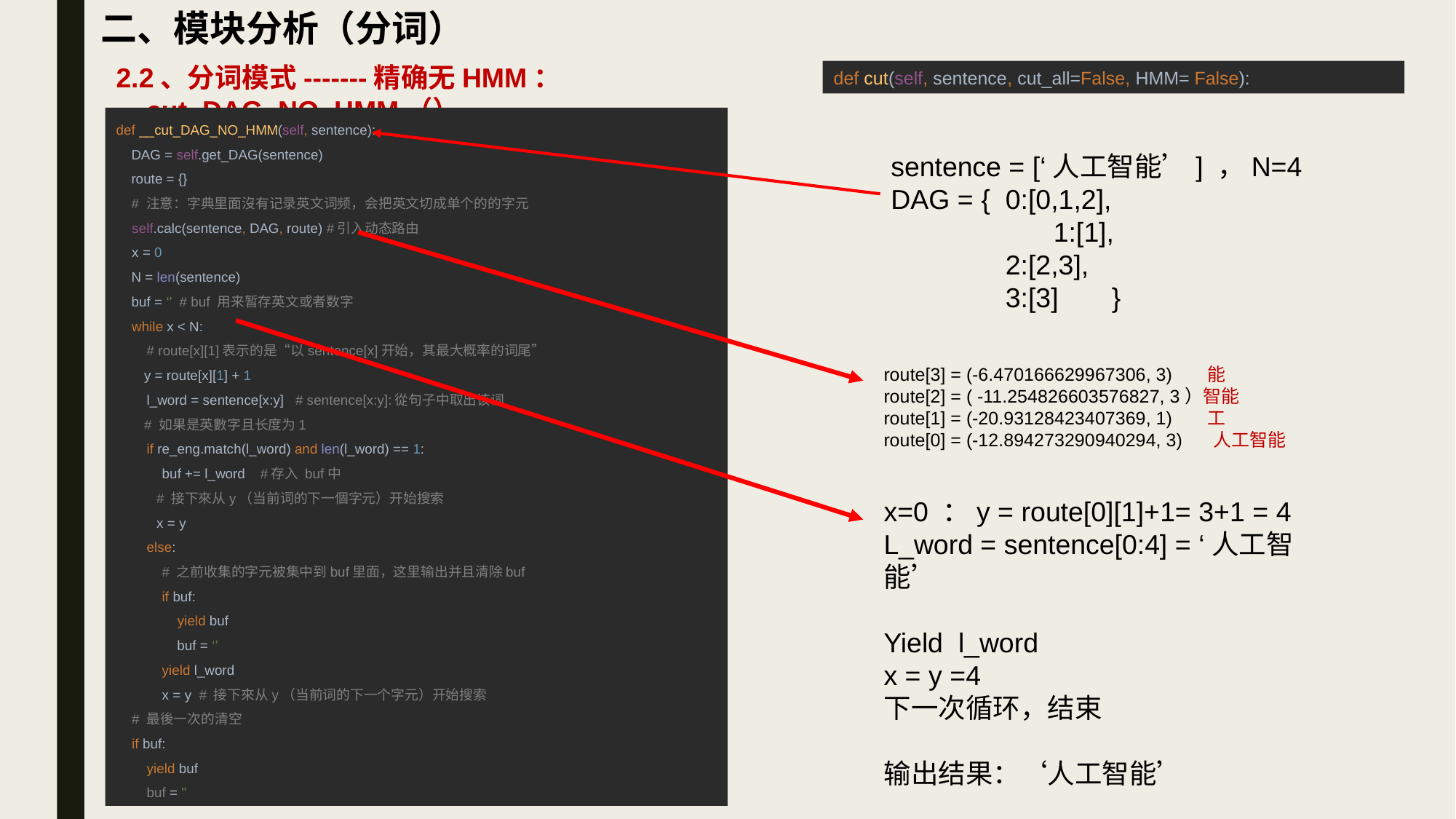

二、模块分析（分词）
2.2、分词模式-------精确无HMM： __cut_DAG_NO_HMM（）
def cut(self, sentence, cut_all=False, HMM= False):
def __cut_DAG_NO_HMM(self, sentence):
    DAG = self.get_DAG(sentence)
    route = {}
    # 注意：字典里面沒有记录英文词频，会把英文切成单个的的字元
    self.calc(sentence, DAG, route) #引入动态路由
    x = 0
    N = len(sentence)
    buf = ‘’  # buf 用来暂存英文或者数字
    while x < N:
        # route[x][1]表示的是“以sentence[x]开始，其最大概率的词尾”
        y = route[x][1] + 1
        l_word = sentence[x:y]   # sentence[x:y]:從句子中取出该词
        # 如果是英數字且长度为1
        if re_eng.match(l_word) and len(l_word) == 1:
            buf += l_word    #存入 buf中
            # 接下來从y（当前词的下一個字元）开始搜索
            x = y
        else:
            # 之前收集的字元被集中到buf里面，这里输出并且清除buf
            if buf:
                yield buf
                buf = ‘’
            yield l_word
            x = y  # 接下來从y（当前词的下一个字元）开始搜索
    # 最後一次的清空
    if buf:
        yield buf
        buf = ''
sentence = [‘人工智能’] ，N=4
DAG = {  0:[0,1,2],
	       1:[1],
               2:[2,3],
               3:[3]       }
route[3] = (-6.470166629967306, 3)      能
route[2] = ( -11.254826603576827, 3）智能
route[1] = (-20.93128423407369, 1)      工
route[0] = (-12.894273290940294, 3)     人工智能
x=0 ：y = route[0][1]+1= 3+1 = 4
L_word = sentence[0:4] = ‘人工智能’

Yield  l_word
x = y =4
下一次循环，结束

输出结果：‘人工智能’